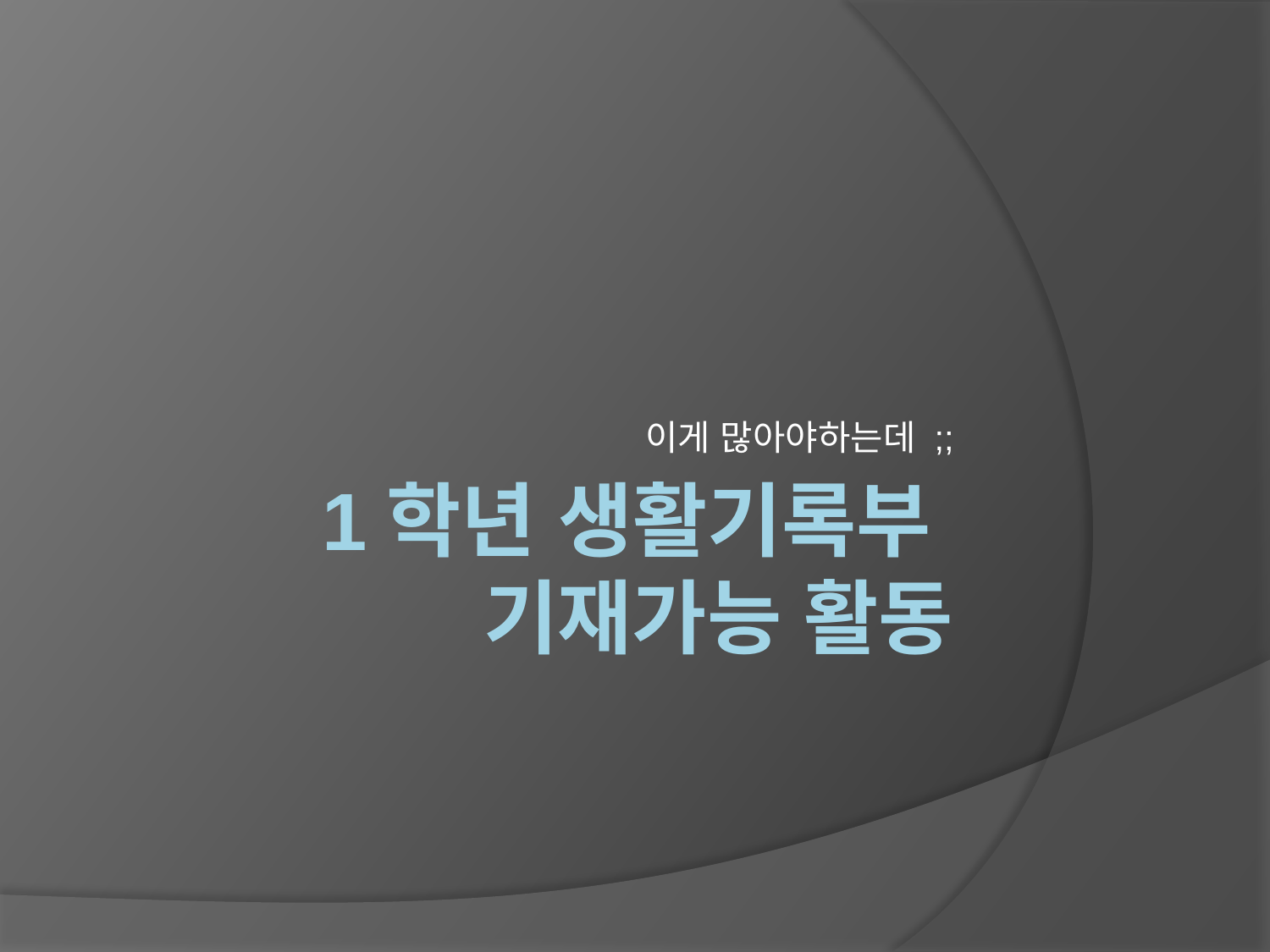

이게 많아야하는데 ;;
# 1학년 생활기록부 기재가능 활동